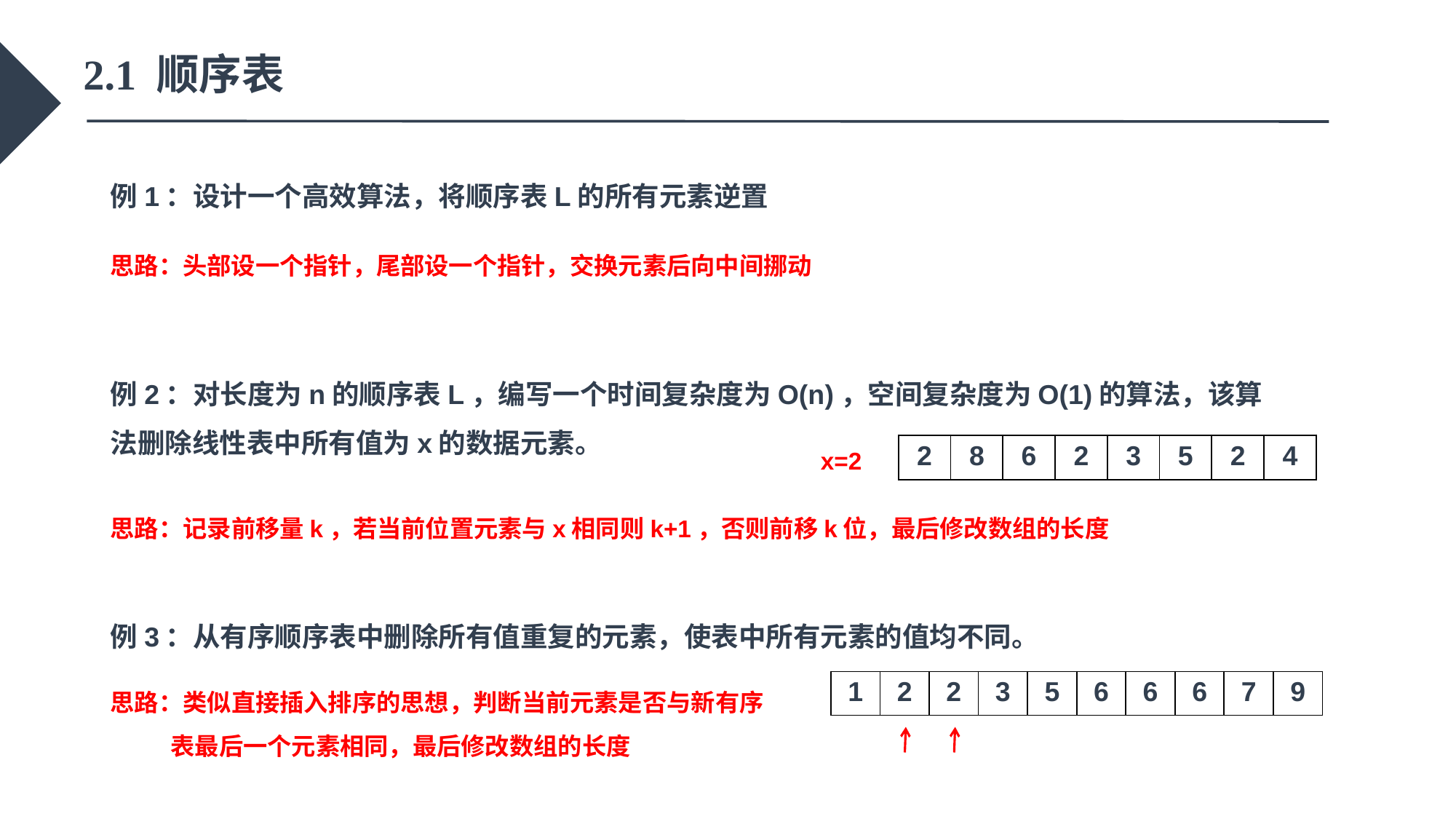

2.1 顺序表

例1：设计一个高效算法，将顺序表L的所有元素逆置
思路：头部设一个指针，尾部设一个指针，交换元素后向中间挪动
例2：对长度为n的顺序表L，编写一个时间复杂度为O(n)，空间复杂度为O(1)的算法，该算法删除线性表中所有值为x的数据元素。
x=2
| 2 | 8 | 6 | 2 | 3 | 5 | 2 | 4 |
| --- | --- | --- | --- | --- | --- | --- | --- |
思路：记录前移量k，若当前位置元素与x相同则k+1，否则前移k位，最后修改数组的长度
例3：从有序顺序表中删除所有值重复的元素，使表中所有元素的值均不同。
思路：类似直接插入排序的思想，判断当前元素是否与新有序
          表最后一个元素相同，最后修改数组的长度
| 1 | 2 | 2 | 3 | 5 | 6 | 6 | 6 | 7 | 9 |
| --- | --- | --- | --- | --- | --- | --- | --- | --- | --- |